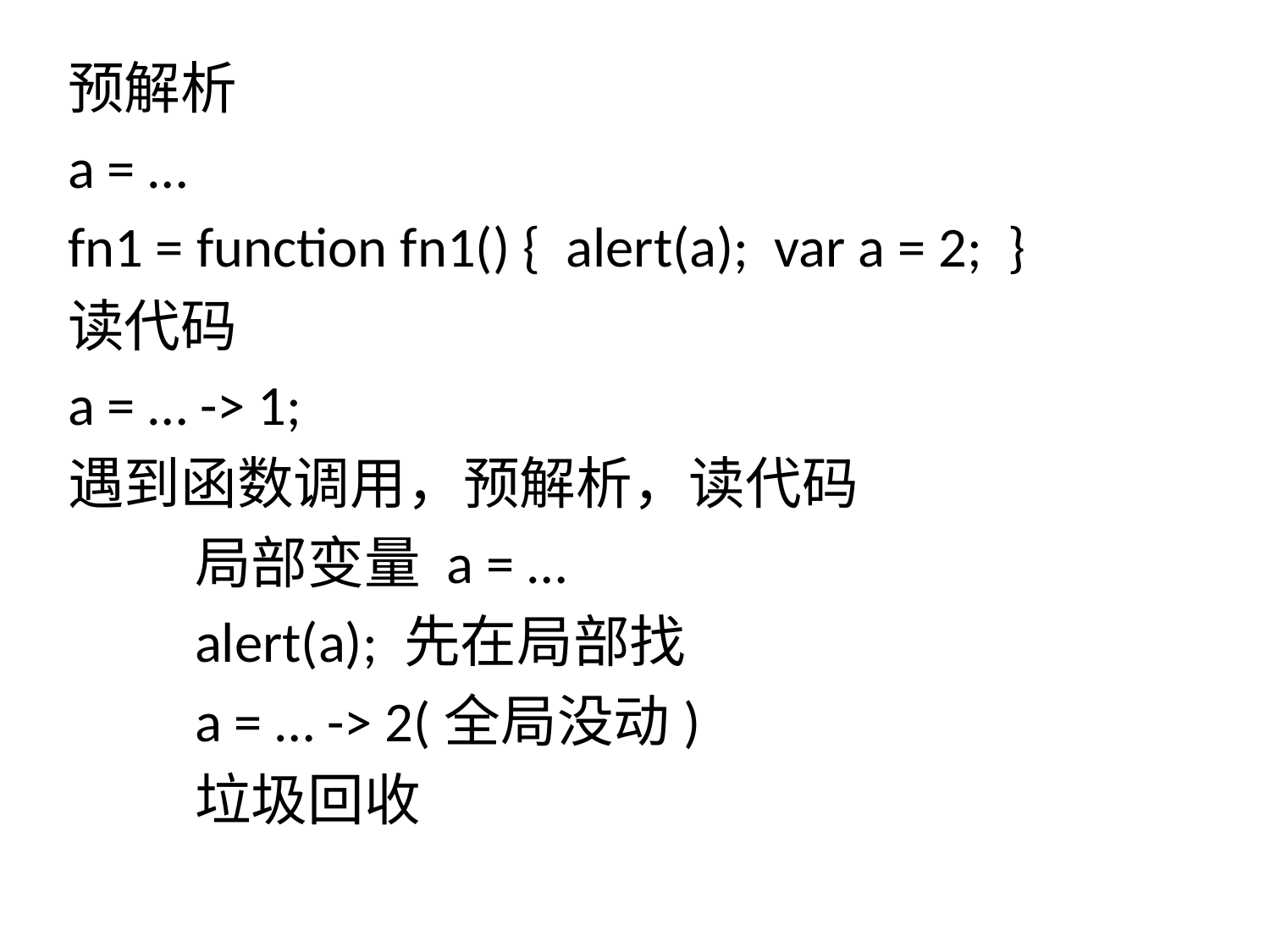

预解析
a = …
fn1 = function fn1() {  alert(a);  var a = 2;  }
读代码
a = … -> 1;
遇到函数调用，预解析，读代码
	局部变量 a = …
	alert(a); 先在局部找
	a = … -> 2(全局没动)
	垃圾回收